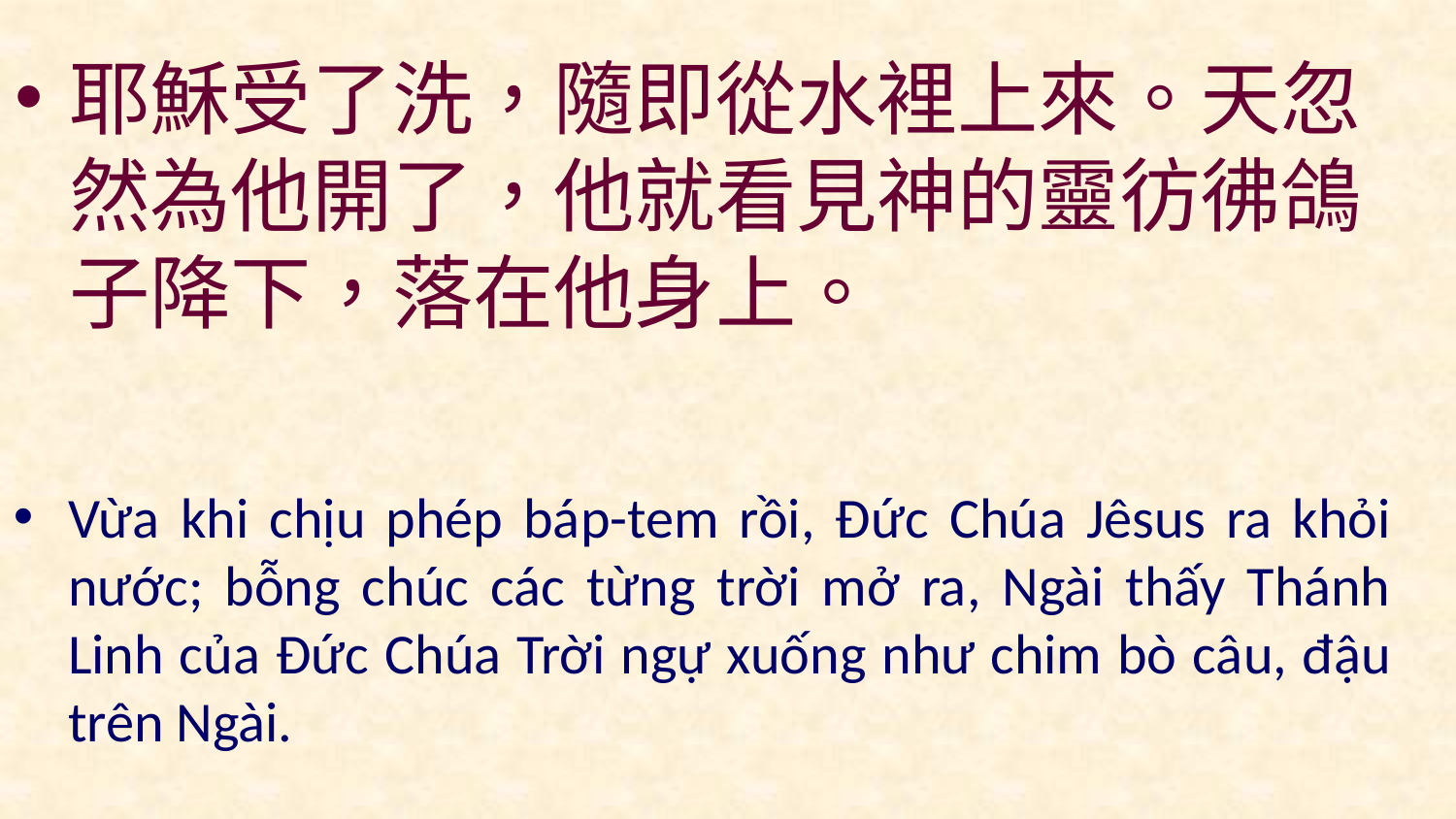

耶穌受了洗，隨即從水裡上來。天忽然為他開了，他就看見神的靈彷彿鴿子降下，落在他身上。
Vừa khi chịu phép báp-tem rồi, Ðức Chúa Jêsus ra khỏi nước; bỗng chúc các từng trời mở ra, Ngài thấy Thánh Linh của Ðức Chúa Trời ngự xuống như chim bò câu, đậu trên Ngài.